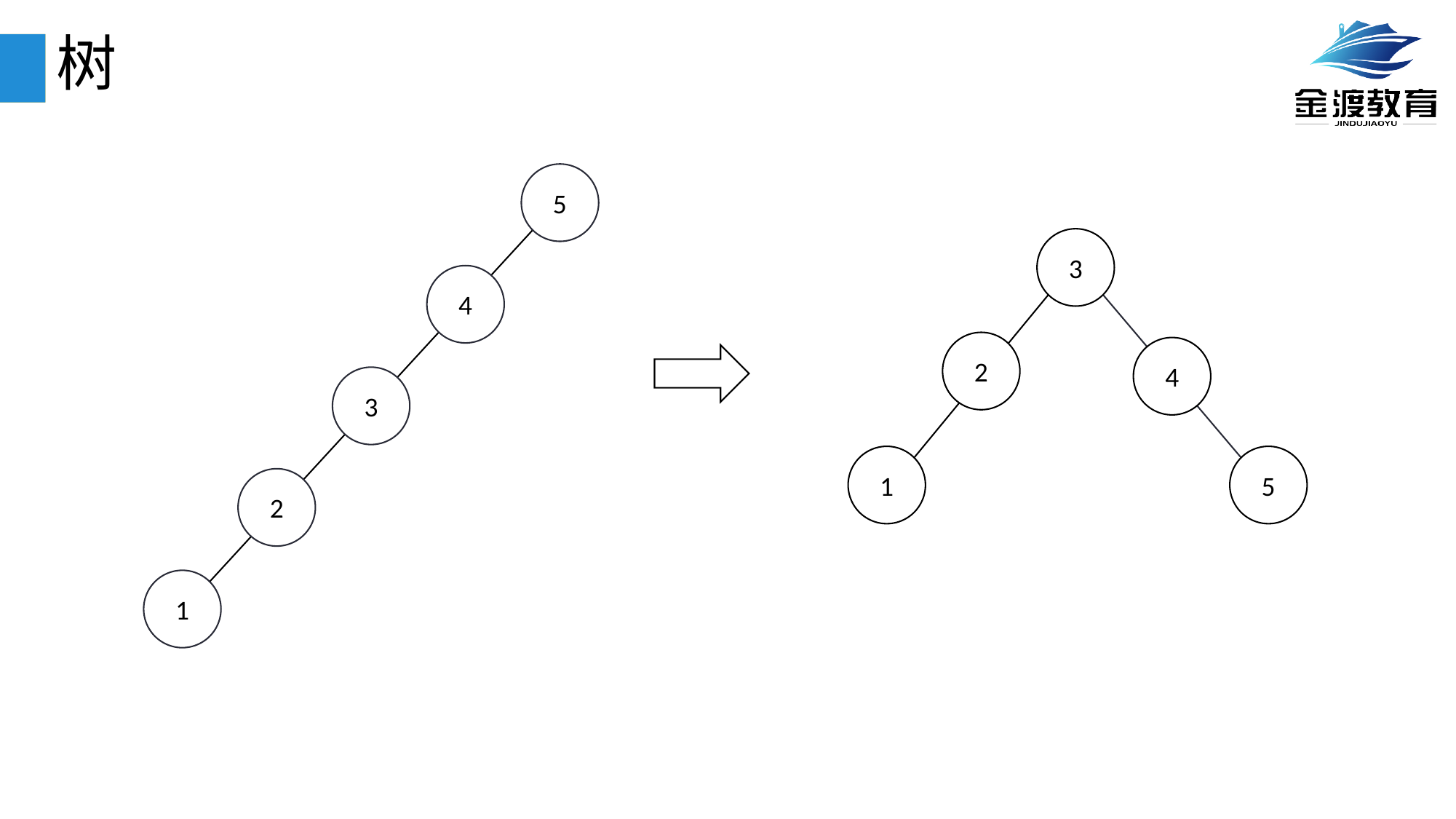

# 树
5
3
4
2
4

3
1
5
2
1